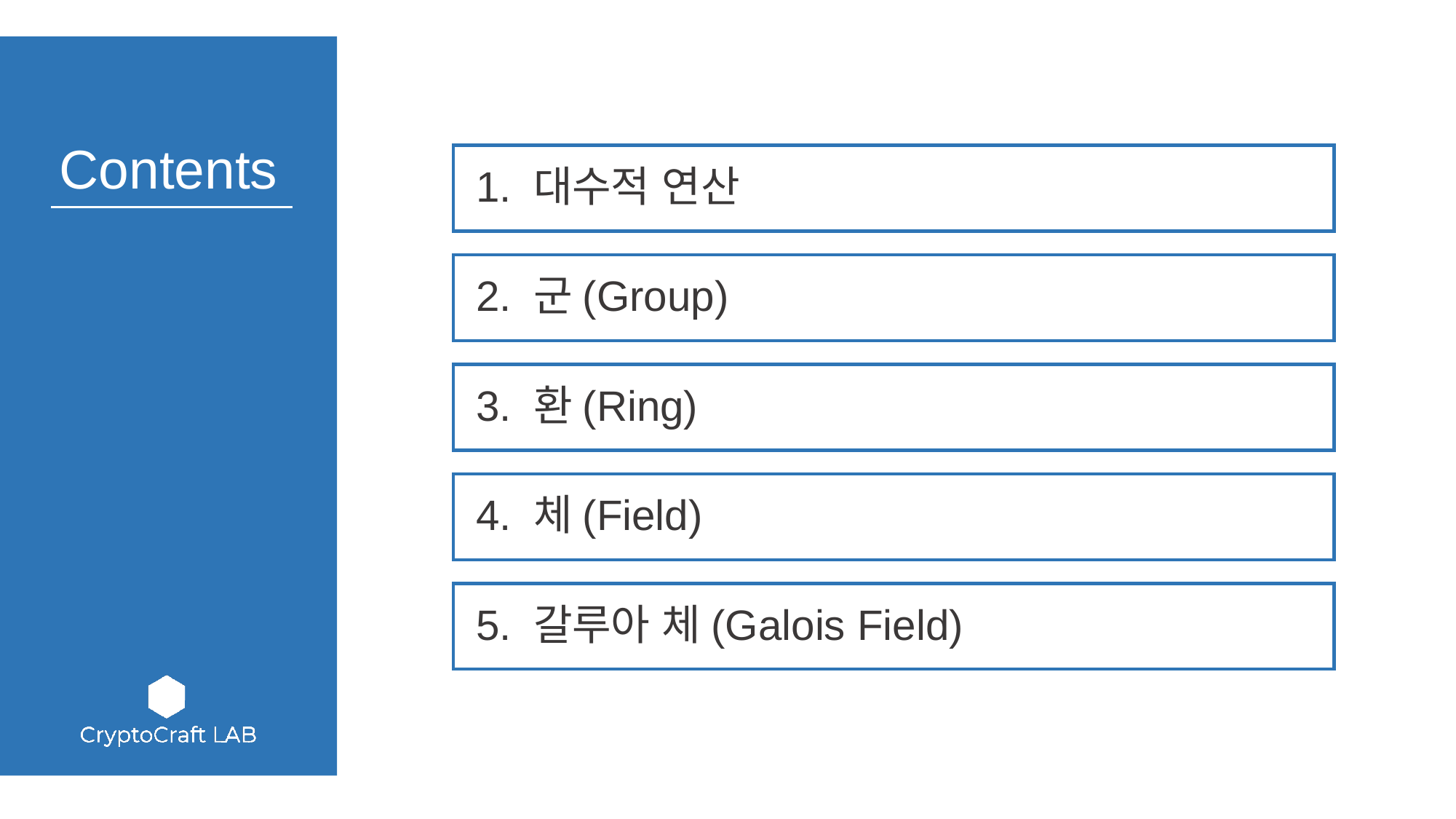

1. 대수적 연산
 2. 군(Group)
 3. 환(Ring)
 4. 체(Field)
 5. 갈루아 체(Galois Field)